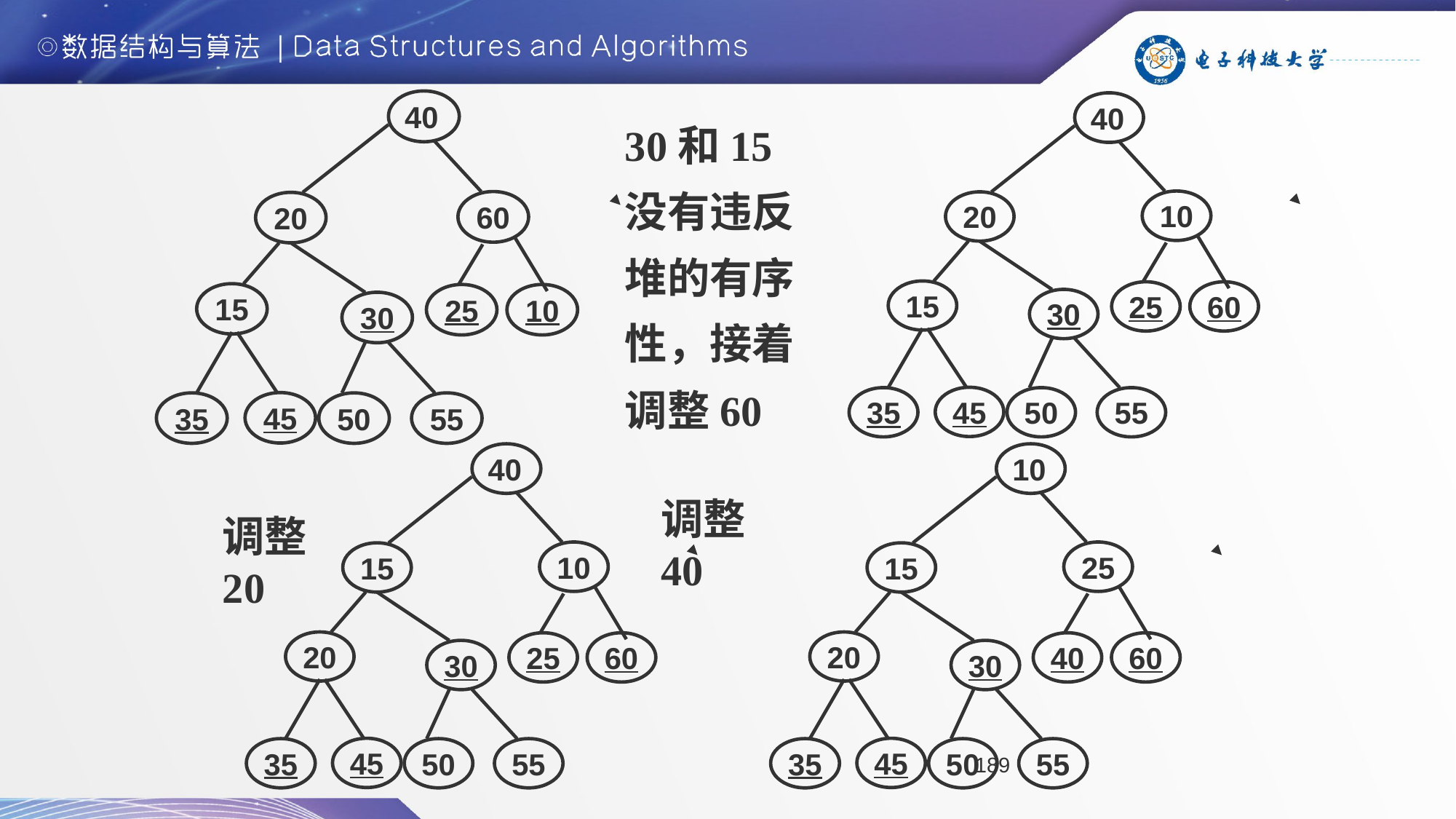

40

60
20

15
25
10
30

45
35
50
55
40

10
20

15
25
60
30

45
35
50
55
30和15没有违反堆的有序性，接着调整60
40

10
15

20
25
60
30

45
35
50
55
10

25
15

20
40
60
30

45
35
50
55
调整40
调整20
189